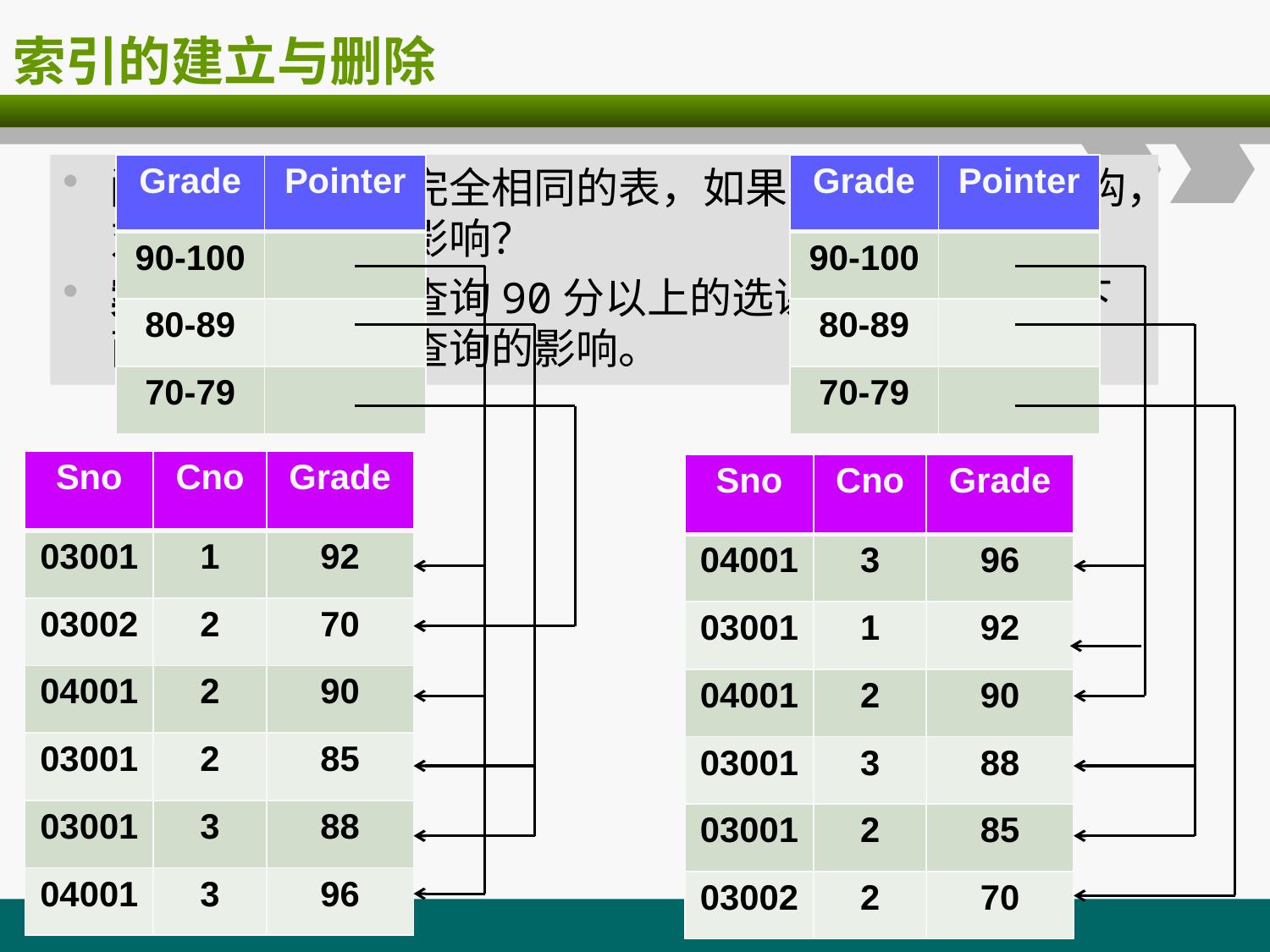

# 索引的建立与删除
问题：两张内容完全相同的表，如果有不同的存储结构，对查询性能有何影响？
案例：如果需要查询90分以上的选课记录，请分析下面两种表结构对查询的影响。
| Grade | Pointer |
| --- | --- |
| 90-100 |  |
| 80-89 |  |
| 70-79 |  |
| Grade | Pointer |
| --- | --- |
| 90-100 |  |
| 80-89 |  |
| 70-79 |  |
| Sno | Cno | Grade |
| --- | --- | --- |
| 03001 | 1 | 92 |
| 03002 | 2 | 70 |
| 04001 | 2 | 90 |
| 03001 | 2 | 85 |
| 03001 | 3 | 88 |
| 04001 | 3 | 96 |
| Sno | Cno | Grade |
| --- | --- | --- |
| 04001 | 3 | 96 |
| 03001 | 1 | 92 |
| 04001 | 2 | 90 |
| 03001 | 3 | 88 |
| 03001 | 2 | 85 |
| 03002 | 2 | 70 |